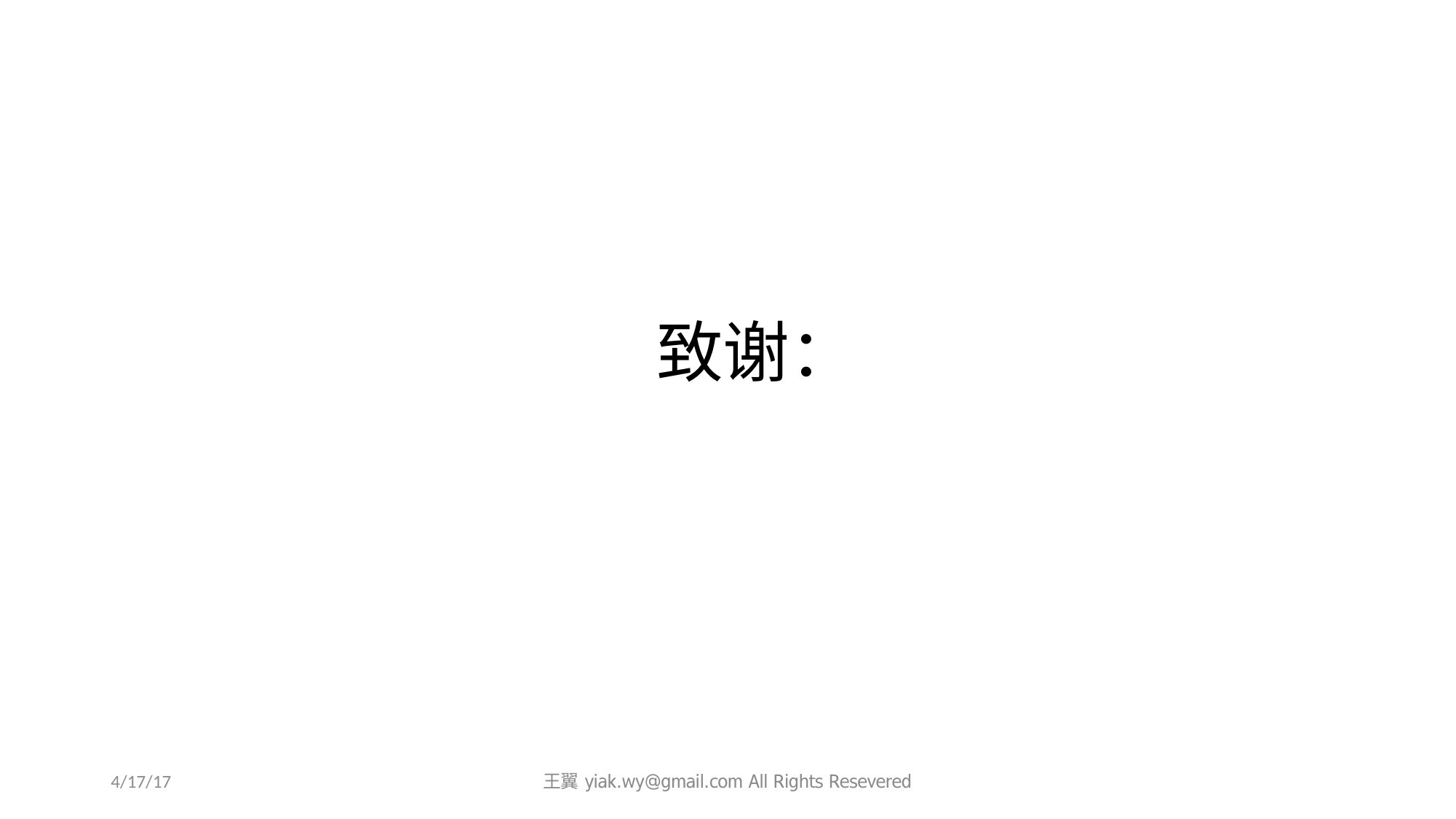

致谢：
4/17/17
王翼 yiak.wy@gmail.com All Rights Resevered